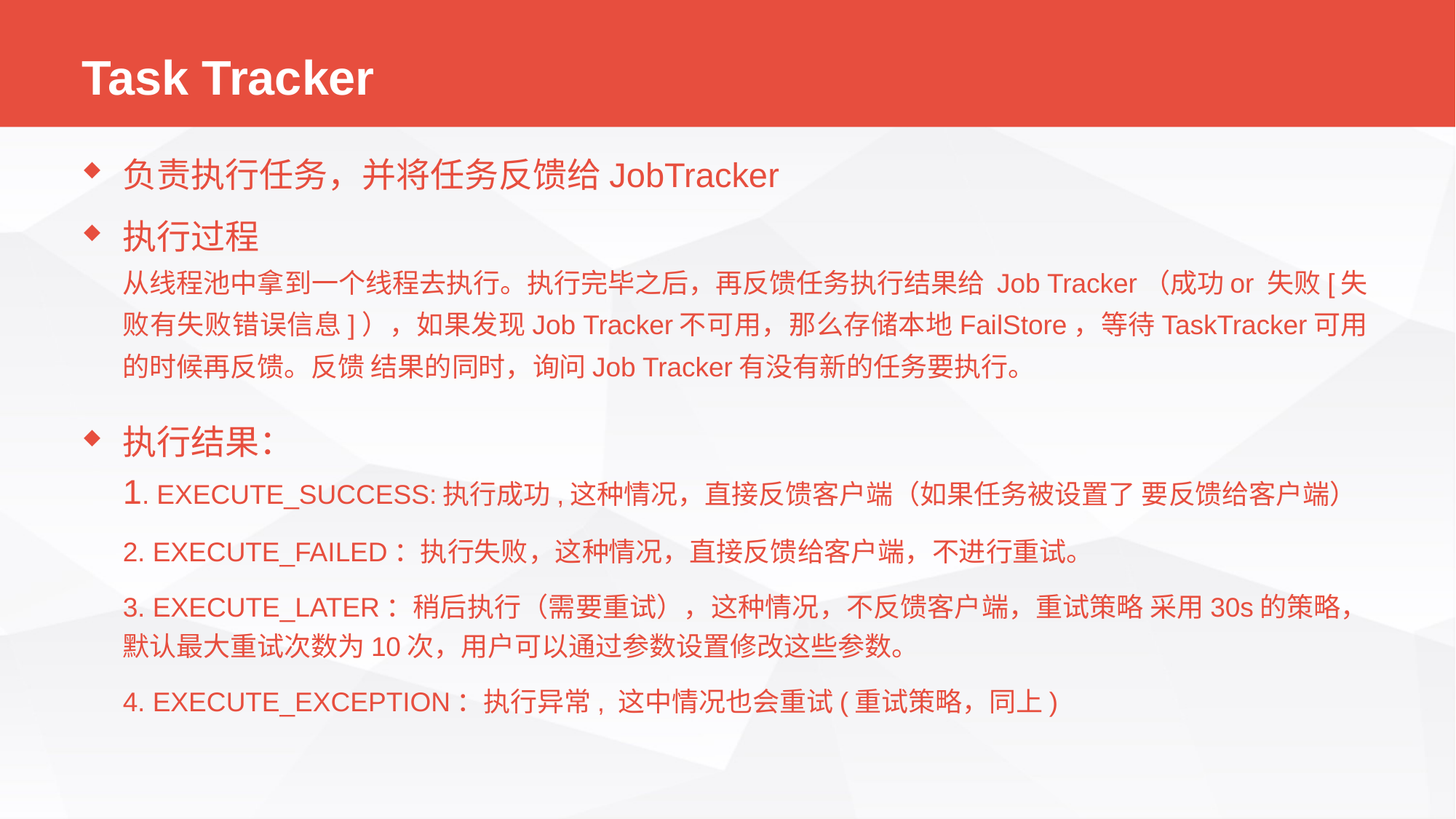

# Task Tracker
负责执行任务，并将任务反馈给JobTracker
执行过程
从线程池中拿到一个线程去执行。执行完毕之后，再反馈任务执行结果给 Job Tracker（成功or 失败[失败有失败错误信息]），如果发现Job Tracker不可用，那么存储本地FailStore，等待TaskTracker可用的时候再反馈。反馈 结果的同时，询问Job Tracker有没有新的任务要执行。
执行结果：
1. EXECUTE_SUCCESS:执行成功,这种情况，直接反馈客户端（如果任务被设置了 要反馈给客户端）
2. EXECUTE_FAILED：执行失败，这种情况，直接反馈给客户端，不进行重试。
3. EXECUTE_LATER：稍后执行（需要重试），这种情况，不反馈客户端，重试策略 采用30s的策略，默认最大重试次数为10次，用户可以通过参数设置修改这些参数。
4. EXECUTE_EXCEPTION：执行异常, 这中情况也会重试(重试策略，同上)